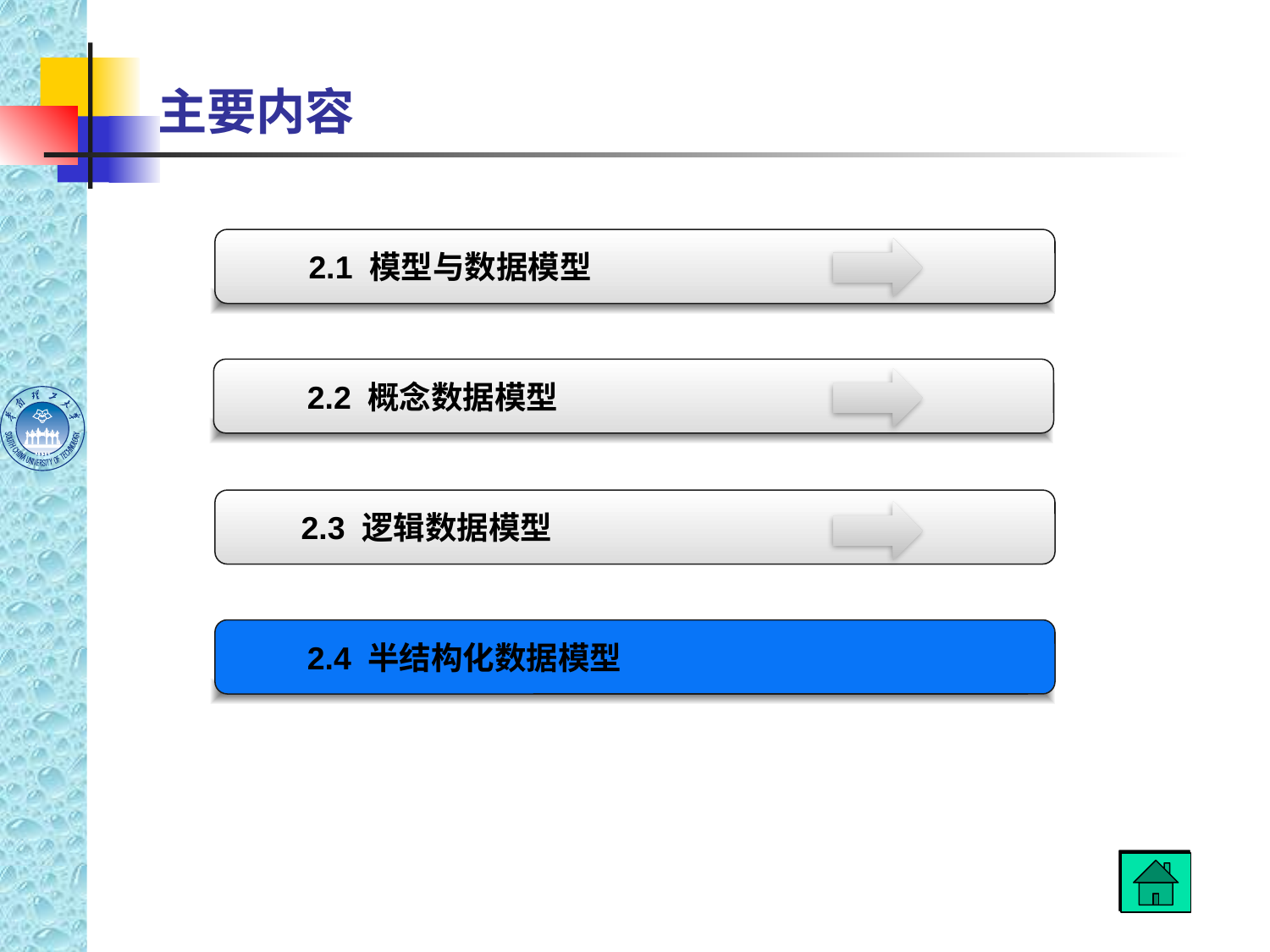

# 主要内容

2.1 模型与数据模型

2.2 概念数据模型

2.3 逻辑数据模型

       2.4 半结构化数据模型